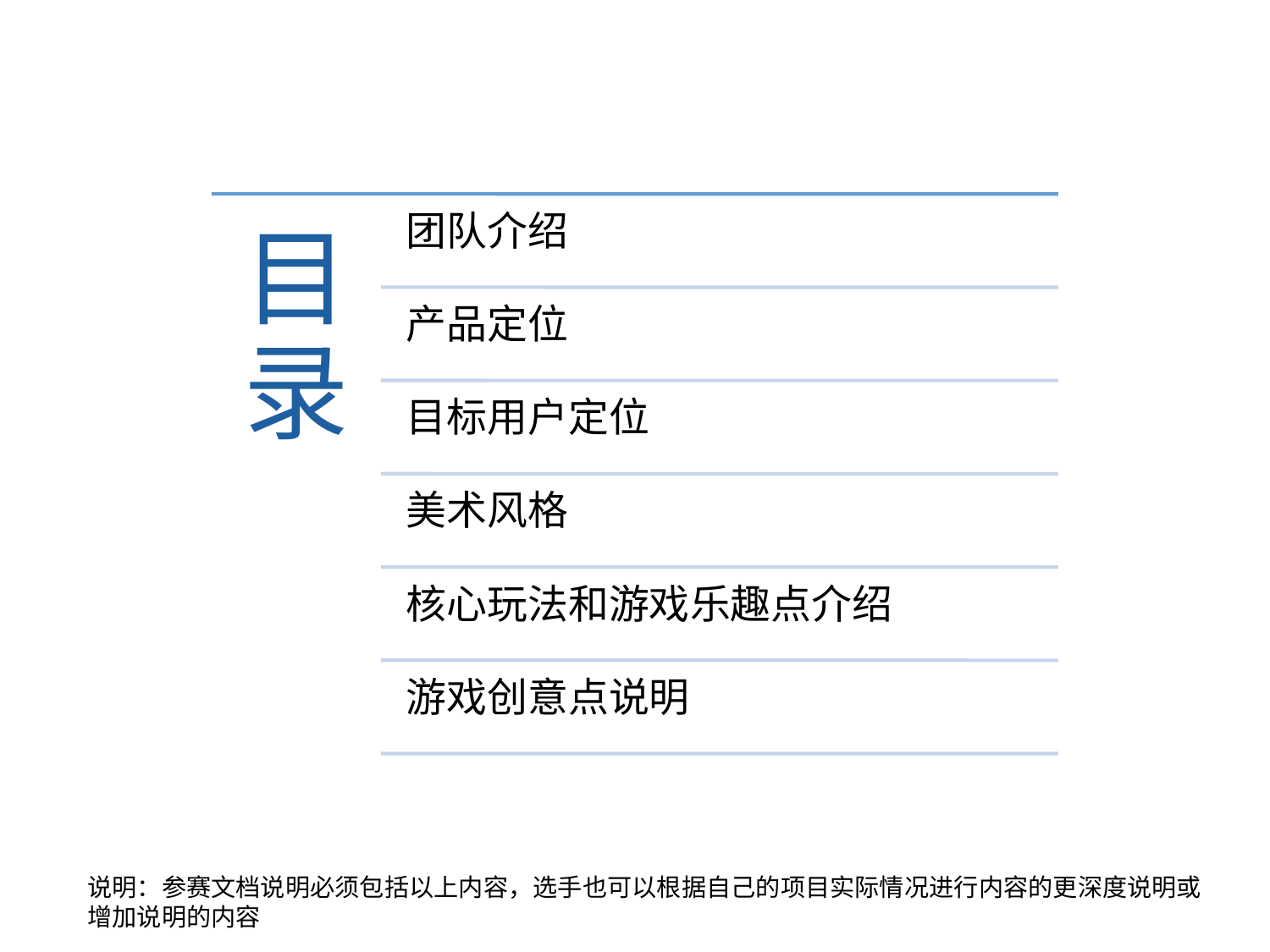

目录
团队介绍
产品定位
目标用户定位
美术风格
核心玩法和游戏乐趣点介绍
游戏创意点说明
说明：参赛文档说明必须包括以上内容，选手也可以根据自己的项目实际情况进行内容的更深度说明或增加说明的内容